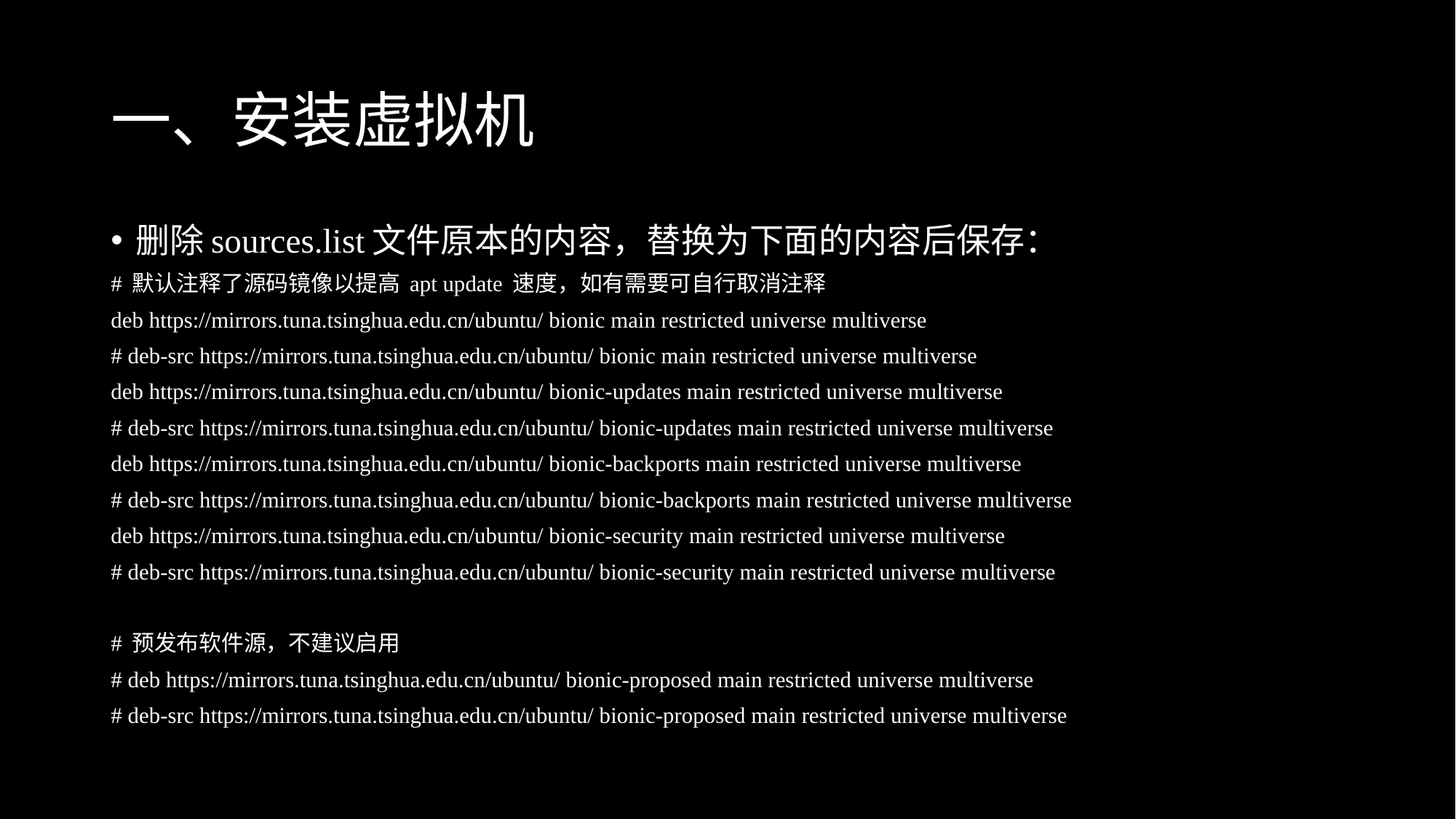

# 一、安装虚拟机
删除sources.list文件原本的内容，替换为下面的内容后保存：
# 默认注释了源码镜像以提高 apt update 速度，如有需要可自行取消注释
deb https://mirrors.tuna.tsinghua.edu.cn/ubuntu/ bionic main restricted universe multiverse
# deb-src https://mirrors.tuna.tsinghua.edu.cn/ubuntu/ bionic main restricted universe multiverse
deb https://mirrors.tuna.tsinghua.edu.cn/ubuntu/ bionic-updates main restricted universe multiverse
# deb-src https://mirrors.tuna.tsinghua.edu.cn/ubuntu/ bionic-updates main restricted universe multiverse
deb https://mirrors.tuna.tsinghua.edu.cn/ubuntu/ bionic-backports main restricted universe multiverse
# deb-src https://mirrors.tuna.tsinghua.edu.cn/ubuntu/ bionic-backports main restricted universe multiverse
deb https://mirrors.tuna.tsinghua.edu.cn/ubuntu/ bionic-security main restricted universe multiverse
# deb-src https://mirrors.tuna.tsinghua.edu.cn/ubuntu/ bionic-security main restricted universe multiverse

# 预发布软件源，不建议启用
# deb https://mirrors.tuna.tsinghua.edu.cn/ubuntu/ bionic-proposed main restricted universe multiverse
# deb-src https://mirrors.tuna.tsinghua.edu.cn/ubuntu/ bionic-proposed main restricted universe multiverse